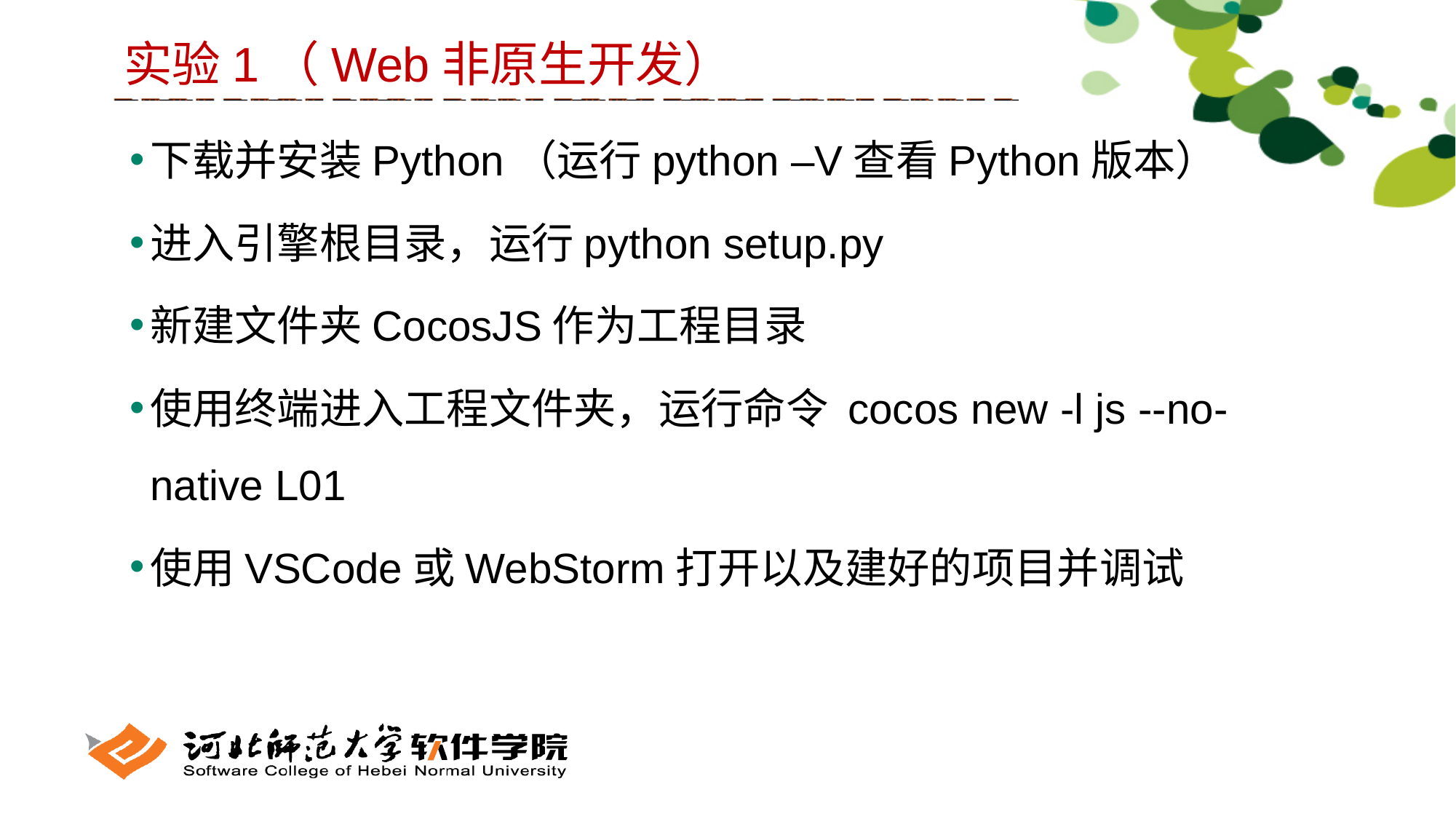

实验1（Web非原生开发）
下载并安装Python（运行python –V查看Python版本）
进入引擎根目录，运行python setup.py
新建文件夹CocosJS作为工程目录
使用终端进入工程文件夹，运行命令 cocos new -l js --no-native L01
使用VSCode或WebStorm打开以及建好的项目并调试